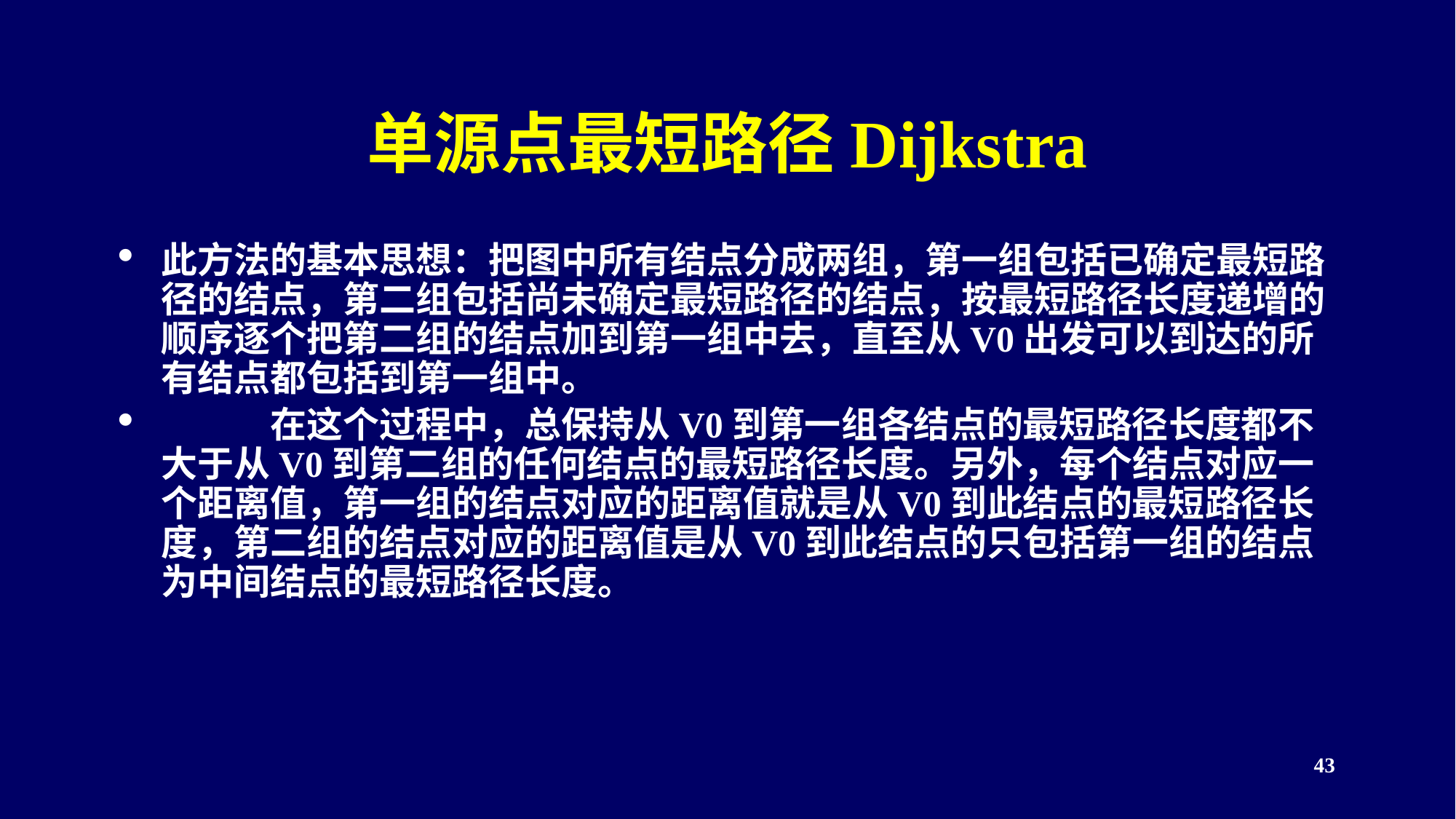

# 单源点最短路径Dijkstra
此方法的基本思想：把图中所有结点分成两组，第一组包括已确定最短路径的结点，第二组包括尚未确定最短路径的结点，按最短路径长度递增的顺序逐个把第二组的结点加到第一组中去，直至从V0出发可以到达的所有结点都包括到第一组中。
	在这个过程中，总保持从V0到第一组各结点的最短路径长度都不大于从V0到第二组的任何结点的最短路径长度。另外，每个结点对应一个距离值，第一组的结点对应的距离值就是从V0到此结点的最短路径长度，第二组的结点对应的距离值是从V0到此结点的只包括第一组的结点为中间结点的最短路径长度。
43